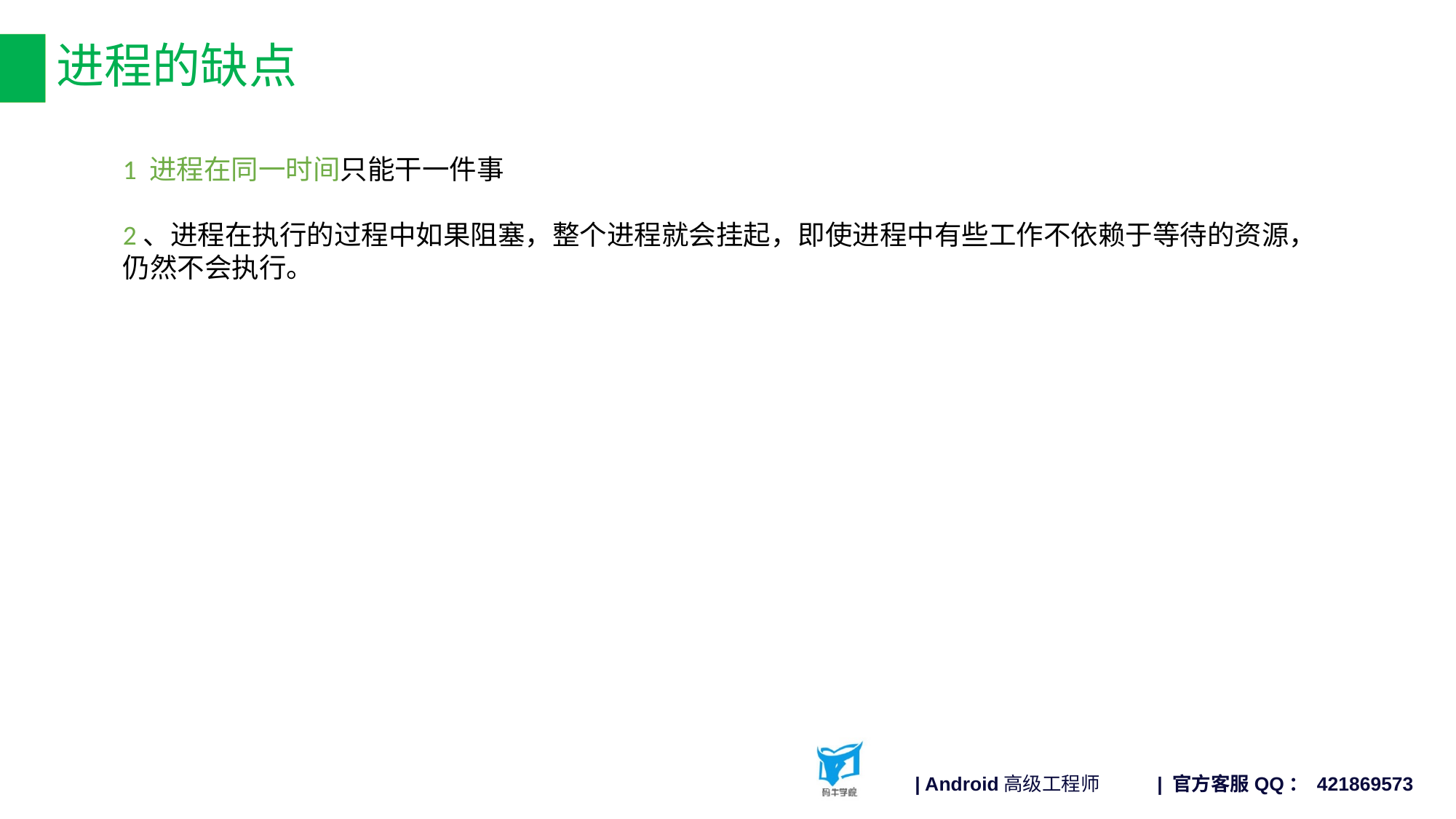

# 进程的缺点
1 进程在同一时间只能干一件事

2、进程在执行的过程中如果阻塞，整个进程就会挂起，即使进程中有些工作不依赖于等待的资源，仍然不会执行。